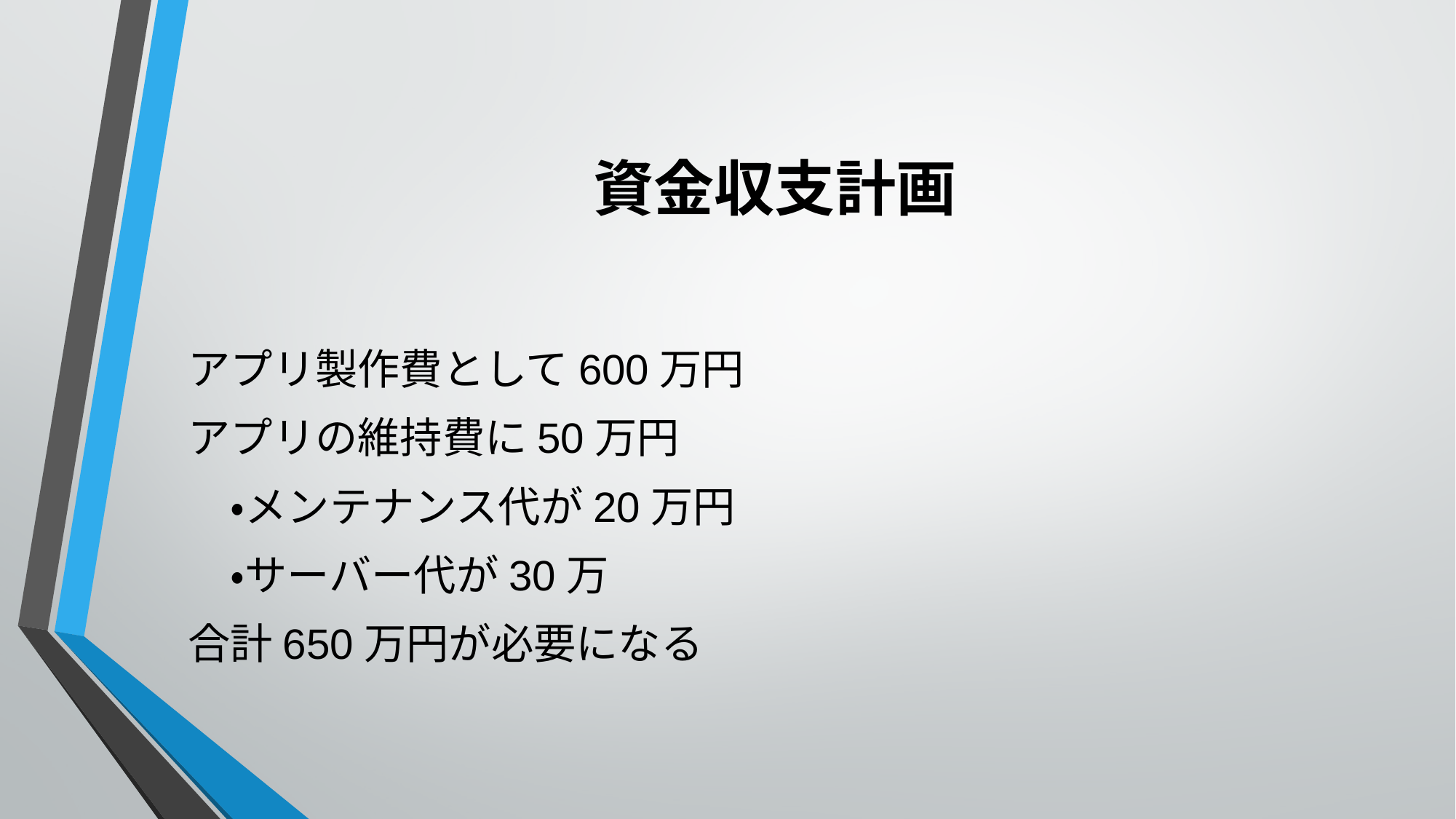

# 資金収支計画
アプリ製作費として600万円
アプリの維持費に50万円
　・メンテナンス代が20万円
　・サーバー代が30万
合計650万円が必要になる